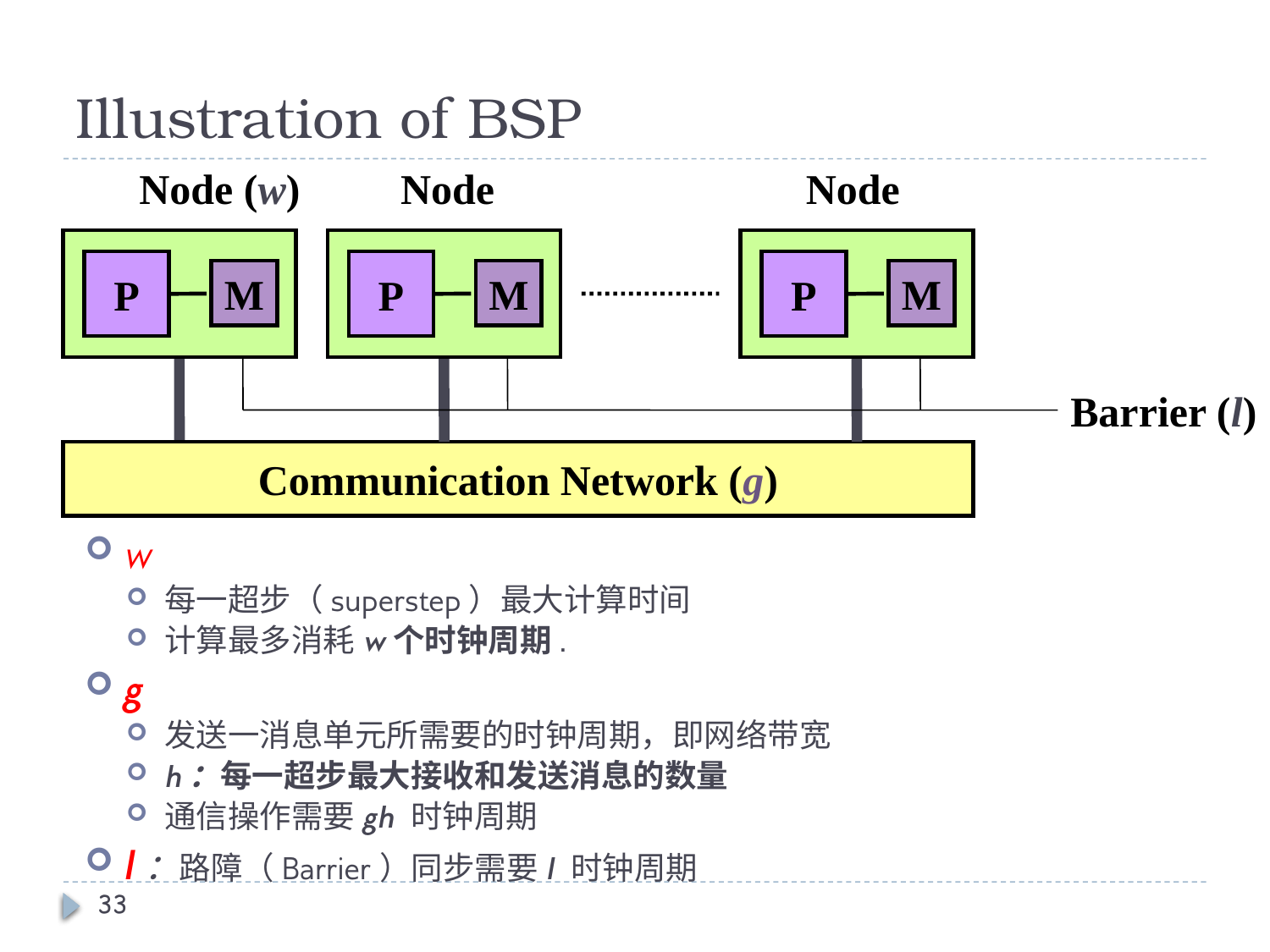

# Illustration of BSP
Node (w)
Node
Node

P
M

P
M

P
M

Barrier (l)

Communication Network (g)
w
每一超步（superstep）最大计算时间
计算最多消耗w个时钟周期.
g
发送一消息单元所需要的时钟周期，即网络带宽
h：每一超步最大接收和发送消息的数量
通信操作需要gh 时钟周期
l：路障（Barrier）同步需要l 时钟周期
33